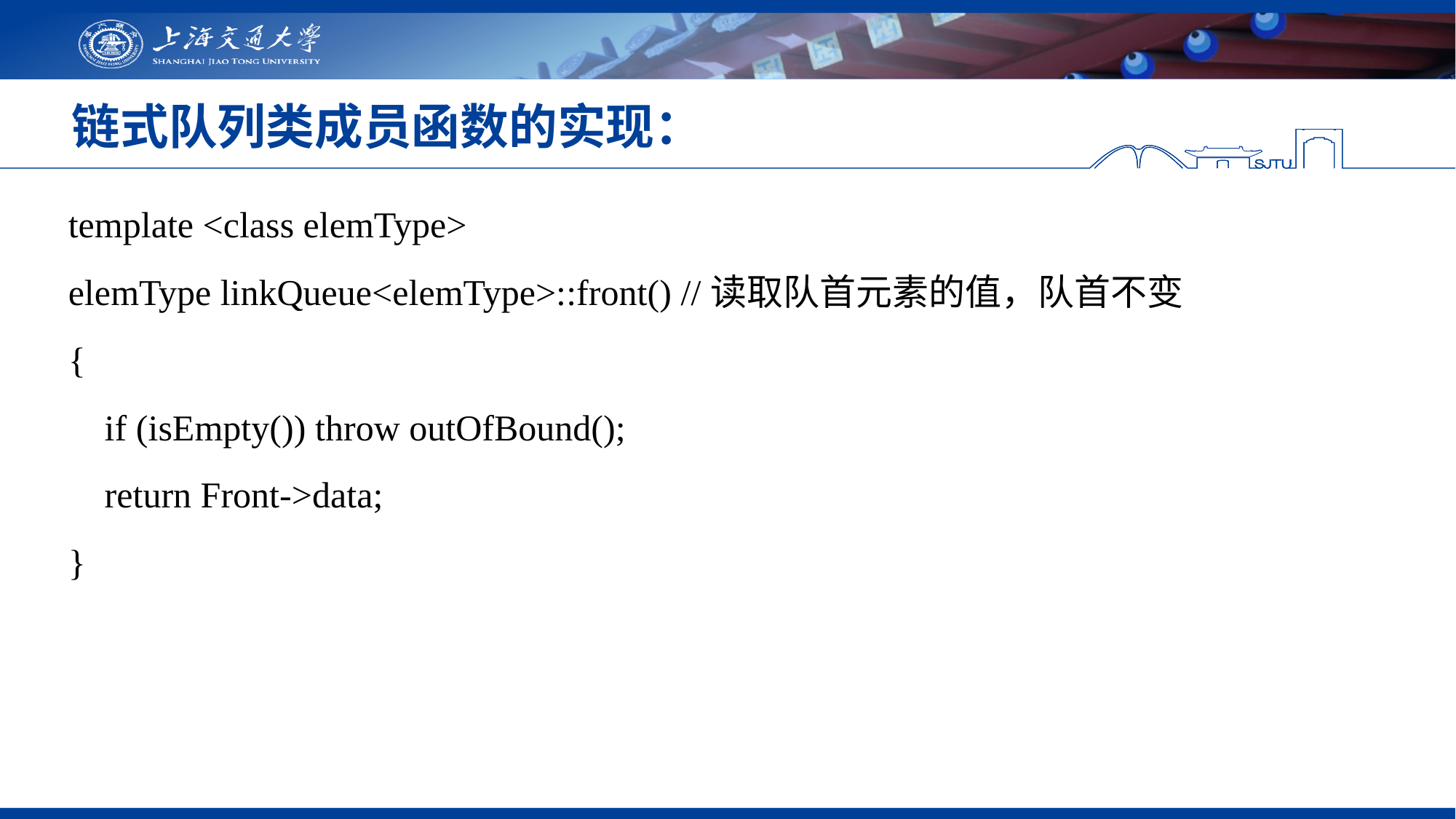

# 链式队列类成员函数的实现：
template <class elemType>
elemType linkQueue<elemType>::front() //读取队首元素的值，队首不变
{
    if (isEmpty()) throw outOfBound();
    return Front->data;
}